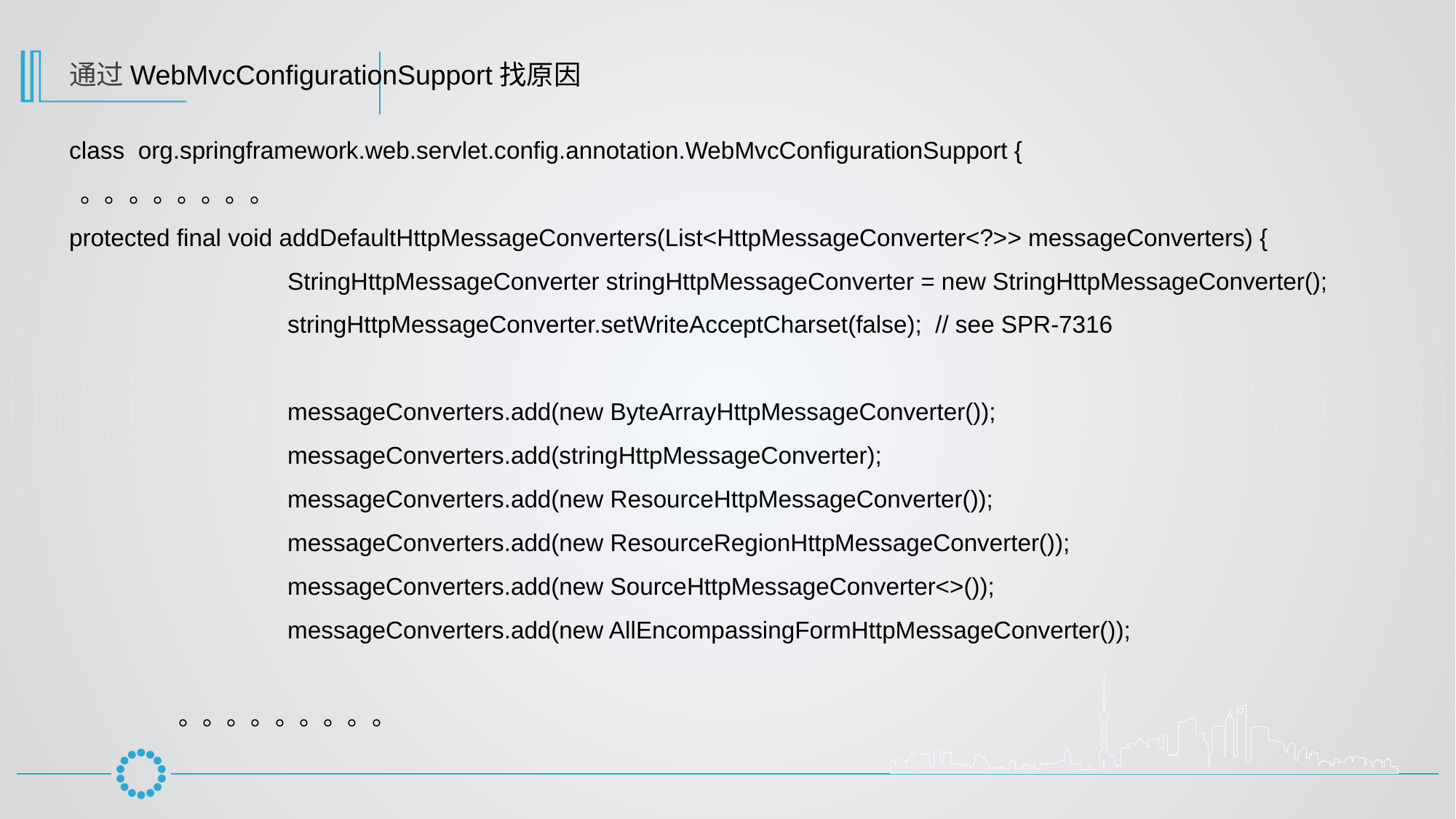

通过WebMvcConfigurationSupport找原因
class  org.springframework.web.servlet.config.annotation.WebMvcConfigurationSupport {
 。。。。。。。。
protected final void addDefaultHttpMessageConverters(List<HttpMessageConverter<?>> messageConverters) {
		StringHttpMessageConverter stringHttpMessageConverter = new StringHttpMessageConverter();
		stringHttpMessageConverter.setWriteAcceptCharset(false);  // see SPR-7316

		messageConverters.add(new ByteArrayHttpMessageConverter());
		messageConverters.add(stringHttpMessageConverter);
		messageConverters.add(new ResourceHttpMessageConverter());
		messageConverters.add(new ResourceRegionHttpMessageConverter());
		messageConverters.add(new SourceHttpMessageConverter<>());
		messageConverters.add(new AllEncompassingFormHttpMessageConverter());

	。。。。。。。。。

7